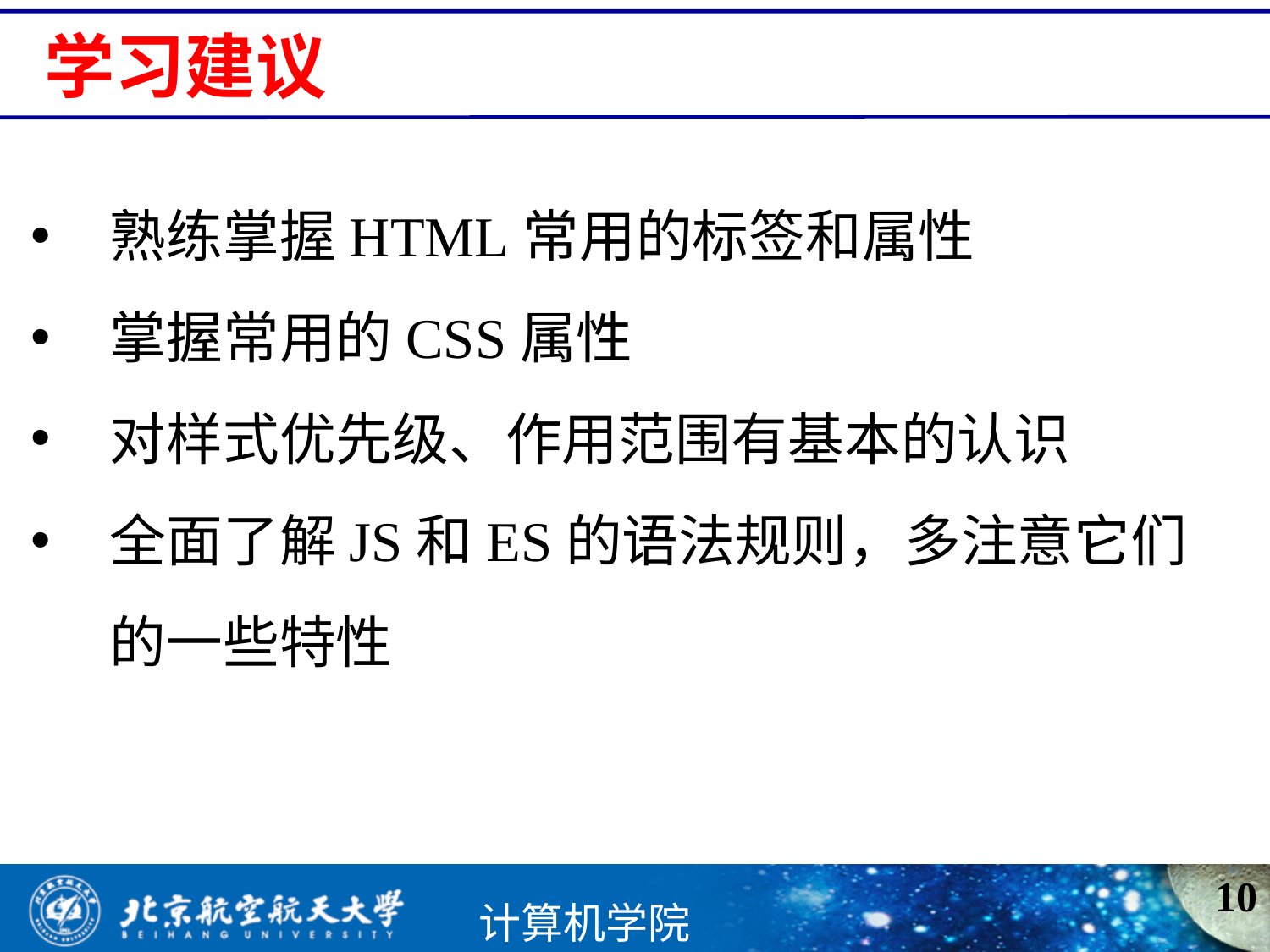

# 学习建议
熟练掌握HTML常用的标签和属性
掌握常用的CSS属性
对样式优先级、作用范围有基本的认识
全面了解JS和ES的语法规则，多注意它们的一些特性